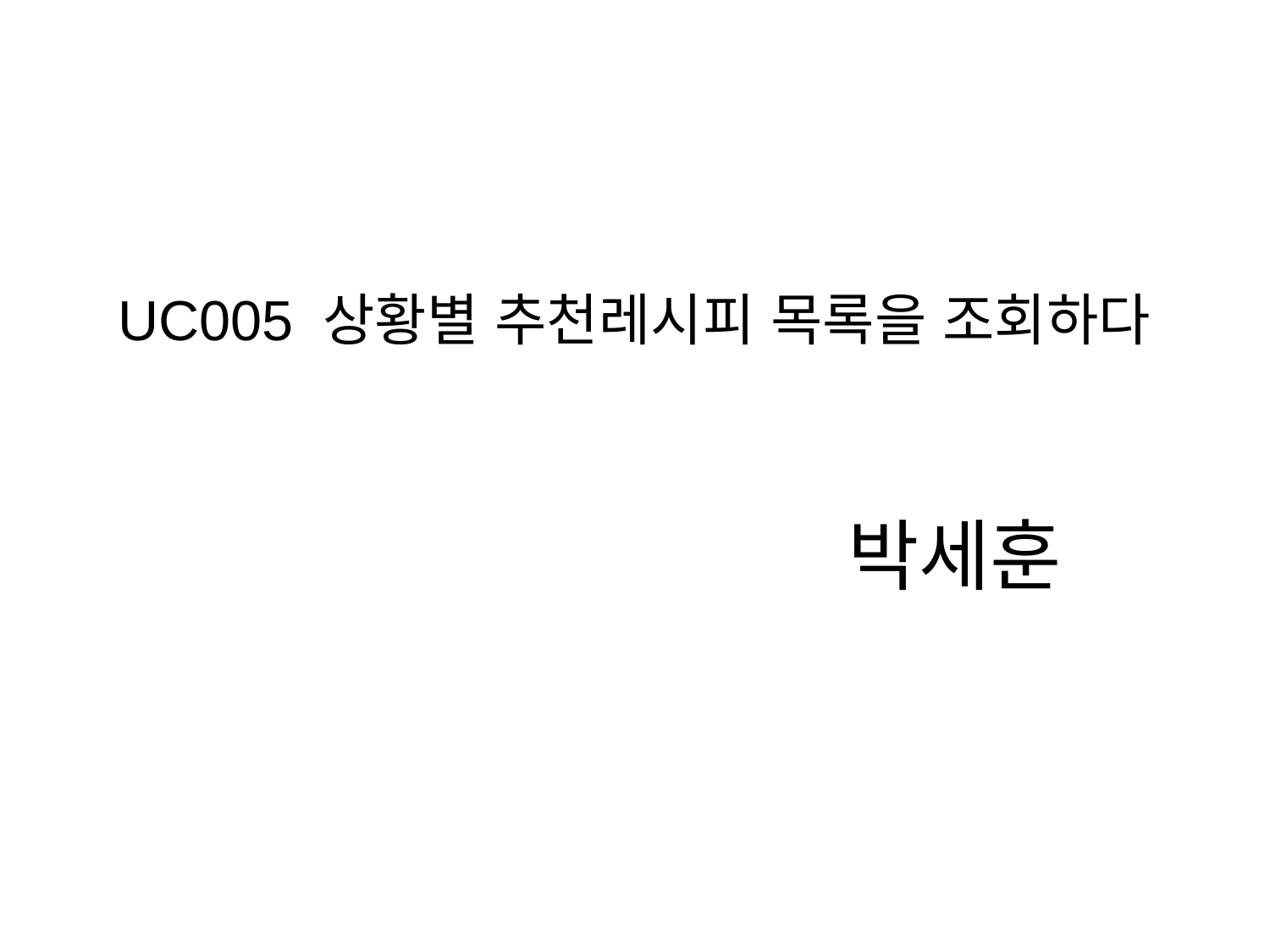

# UC005 상황별 추천레시피 목록을 조회하다
박세훈